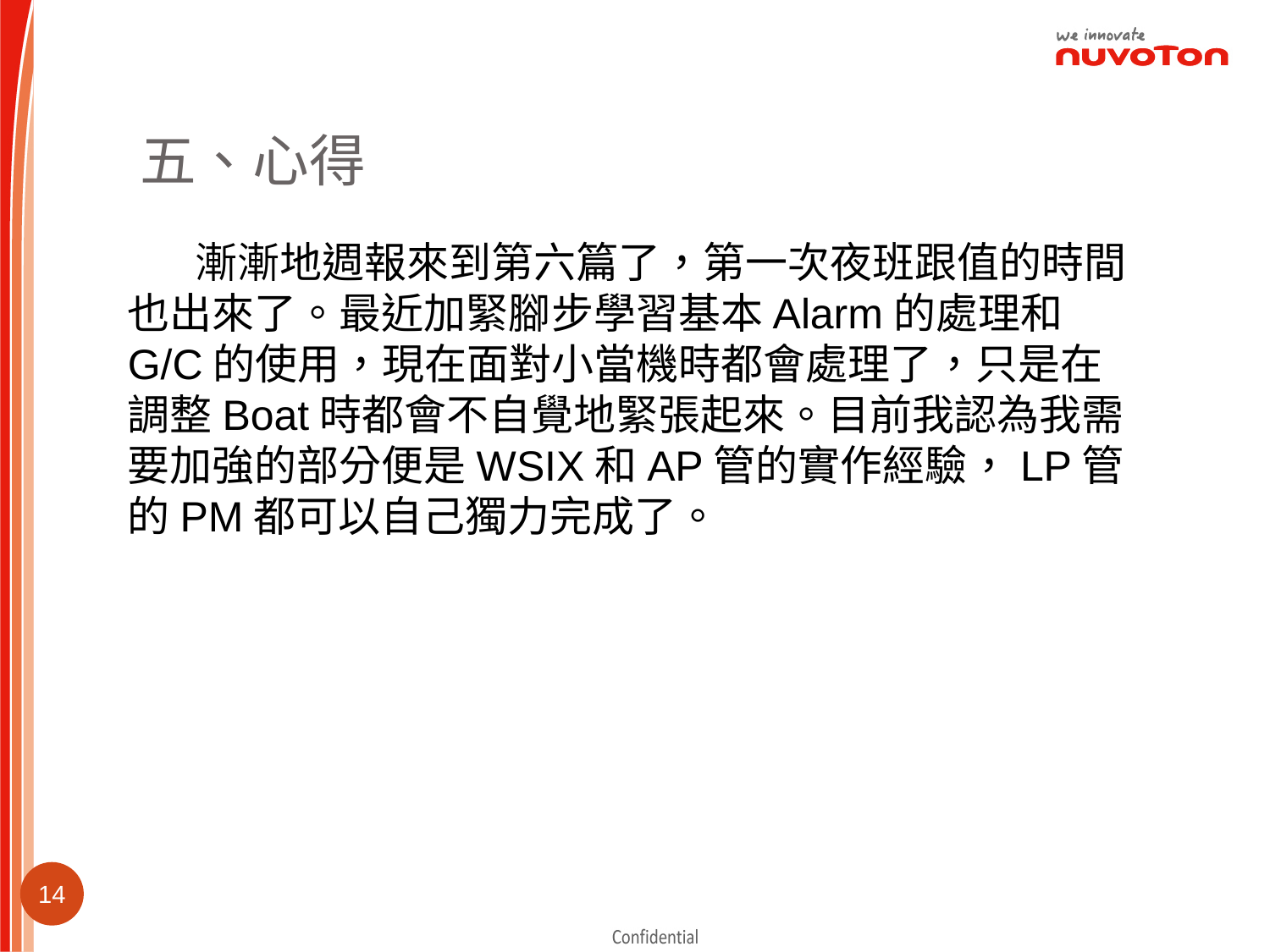

# 五、心得
      漸漸地週報來到第六篇了，第一次夜班跟值的時間也出來了。最近加緊腳步學習基本Alarm的處理和G/C的使用，現在面對小當機時都會處理了，只是在調整Boat時都會不自覺地緊張起來。目前我認為我需要加強的部分便是WSIX和AP管的實作經驗，LP管的PM都可以自己獨力完成了。

14